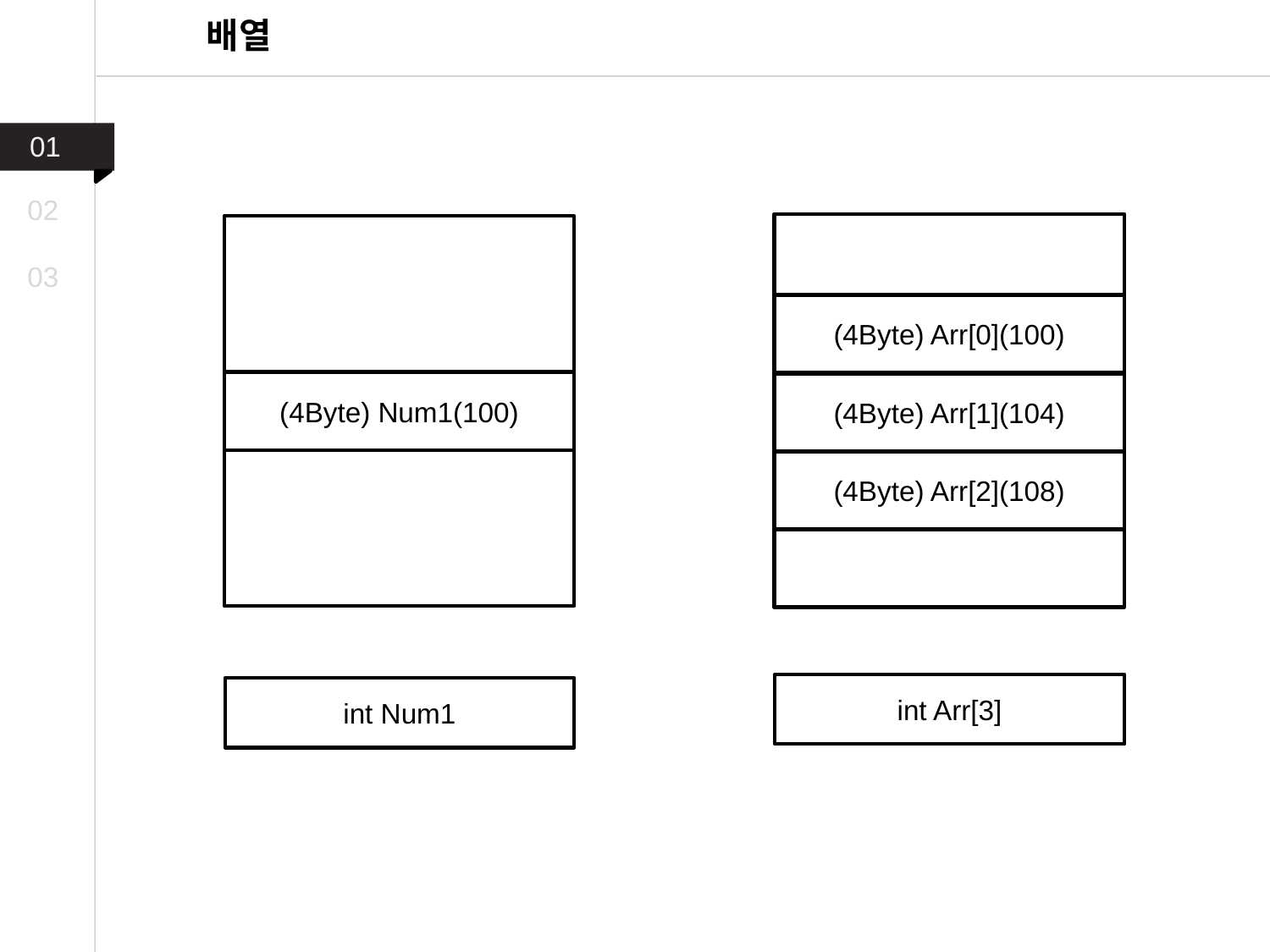

배열
01

02

03
(4Byte) Arr[0](100)
(4Byte) Num1(100)
(4Byte) Arr[1](104)

(4Byte) Arr[2](108)

int Arr[3]
int Num1